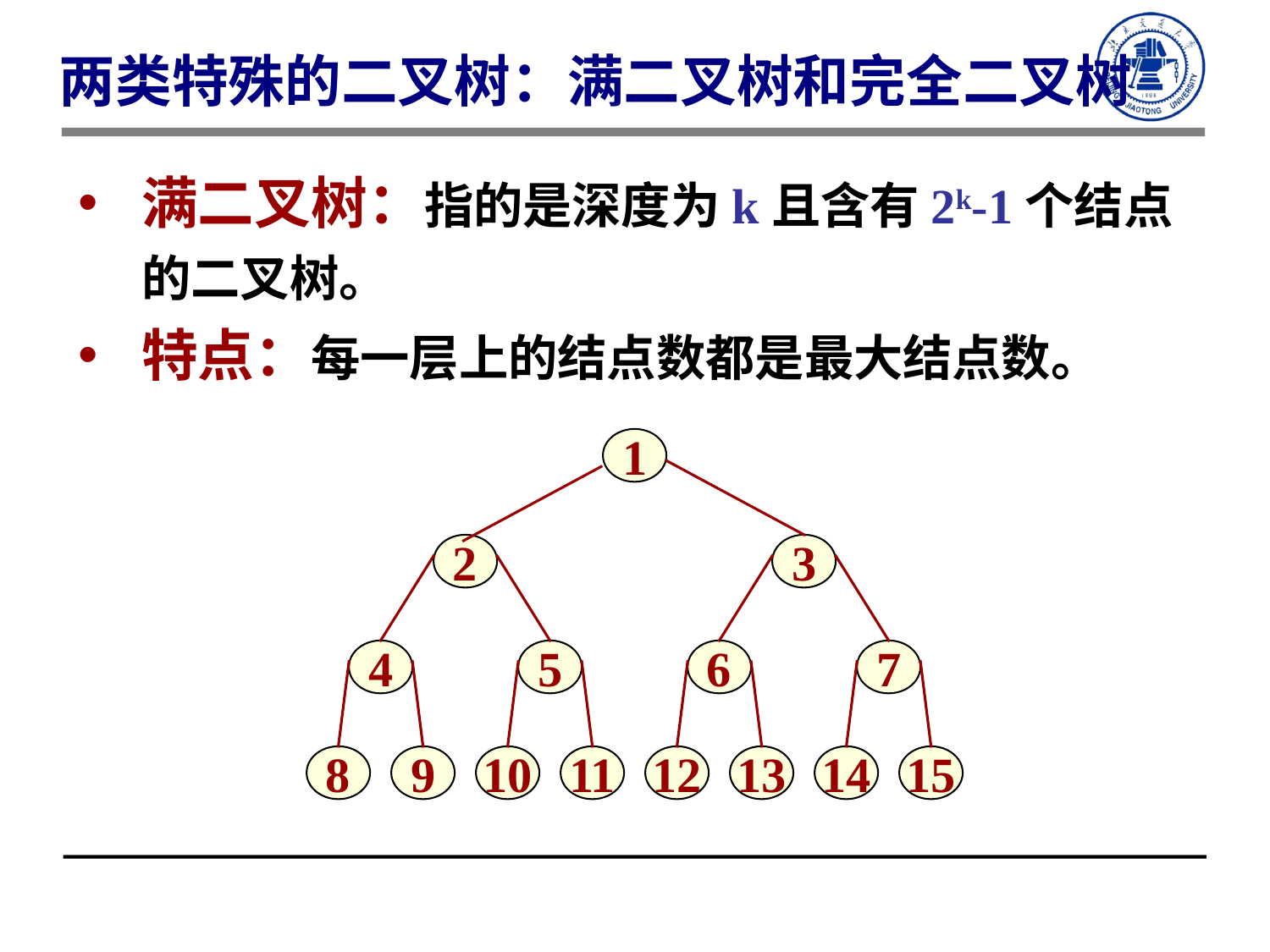

两类特殊的二叉树：满二叉树和完全二叉树
满二叉树：指的是深度为k且含有2k-1个结点的二叉树。
特点：每一层上的结点数都是最大结点数。
1

2
3

4
5
6
7

8
9
10
11
12
13
14
15